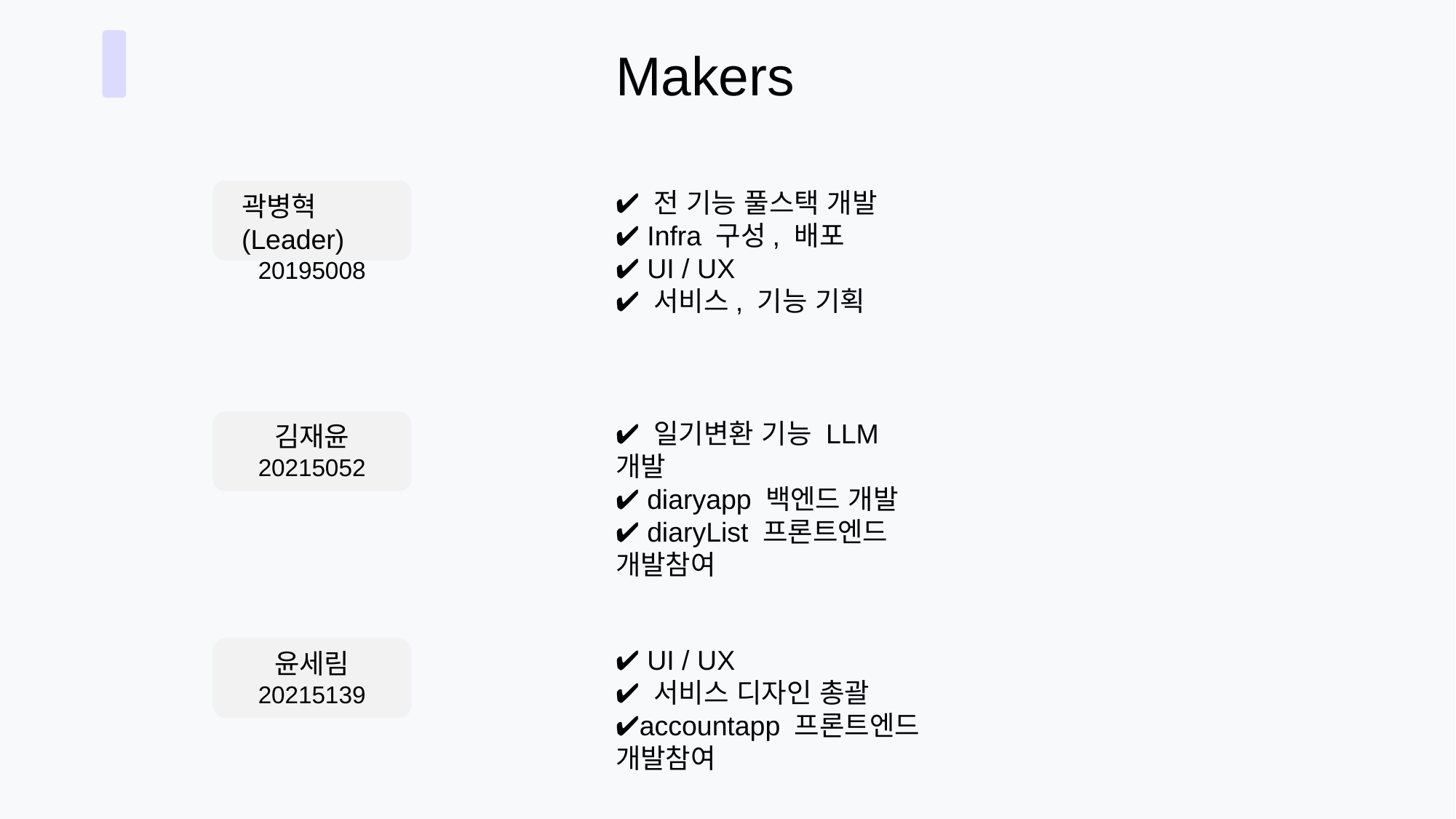

Makers

곽병혁 (Leader)
20195008
✔️ 전 기능 풀스택 개발
✔️ Infra 구성, 배포
✔️ UI / UX
✔️ 서비스, 기능 기획

김재윤
20215052
✔️ 일기변환 기능 LLM 개발
✔️ diaryapp 백엔드 개발
✔️ diaryList 프론트엔드 개발참여

윤세림
20215139
✔️ UI / UX
✔️ 서비스 디자인 총괄
✔️accountapp 프론트엔드 개발참여